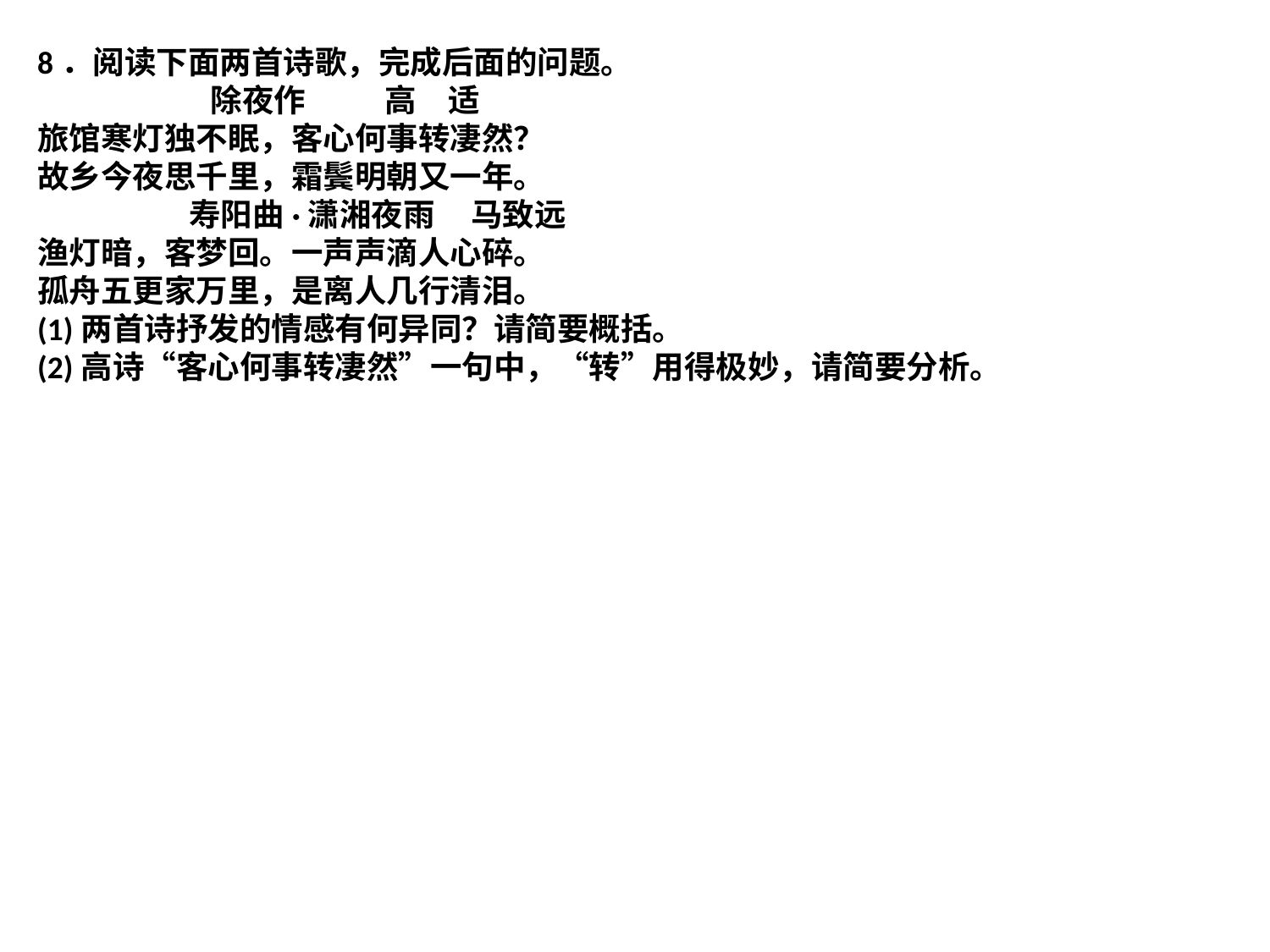

8．阅读下面两首诗歌，完成后面的问题。
                       除夜作           高　适
旅馆寒灯独不眠，客心何事转凄然？
故乡今夜思千里，霜鬓明朝又一年。
                    寿阳曲·潇湘夜雨     马致远
渔灯暗，客梦回。一声声滴人心碎。
孤舟五更家万里，是离人几行清泪。
(1)两首诗抒发的情感有何异同？请简要概括。
(2)高诗“客心何事转凄然”一句中，“转”用得极妙，请简要分析。